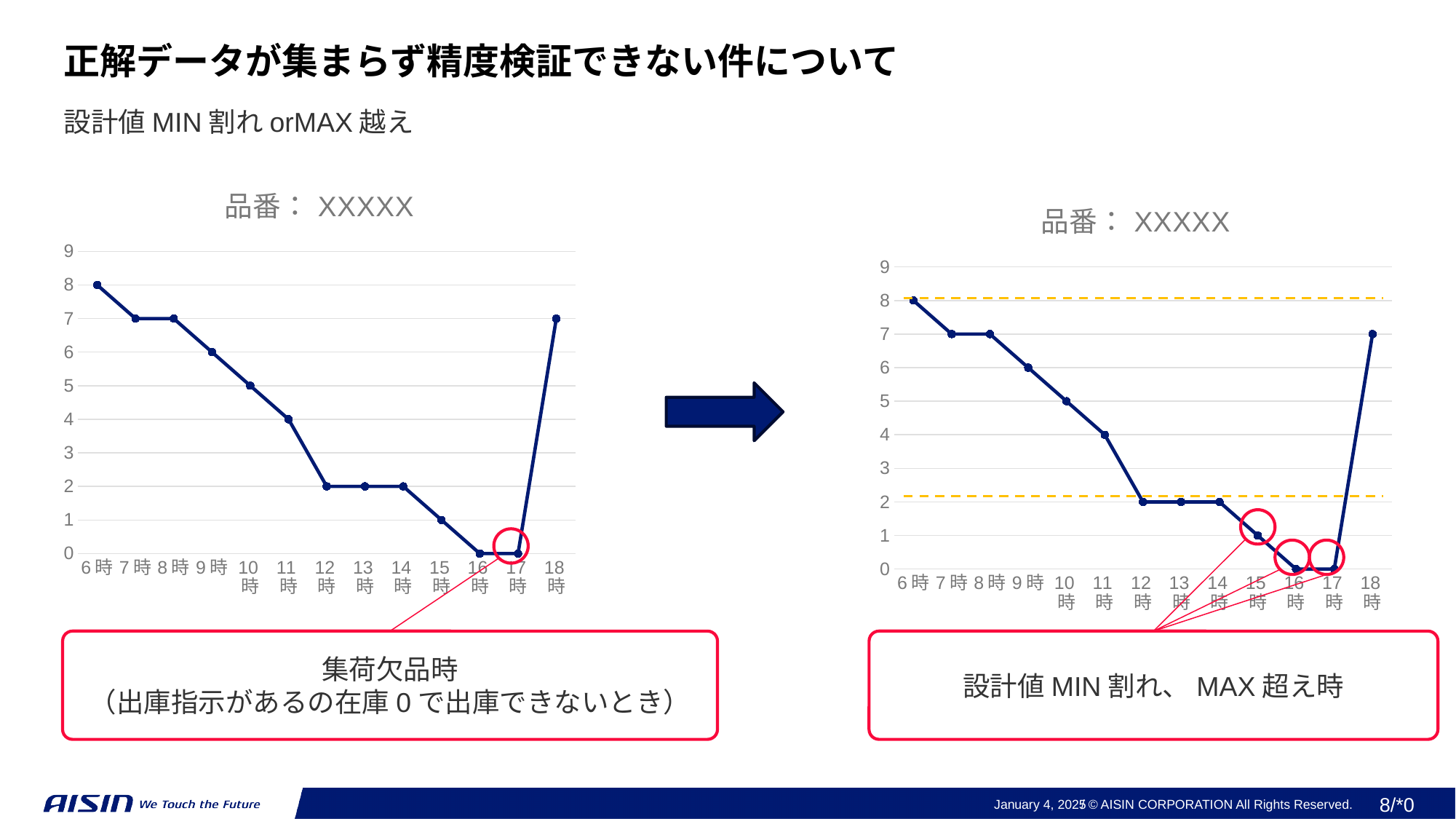

正解データが集まらず精度検証できない件について

設計値MIN割れorMAX越え

### Chart: 品番：XXXXX

| Category | 系列 1 |
|---|---|
| 6時 | 8.0 |
| 7時 | 7.0 |
| 8時 | 7.0 |
| 9時 | 6.0 |
| 10時 | 5.0 |
| 11時 | 4.0 |
| 12時 | 2.0 |
| 13時 | 2.0 |
| 14時 | 2.0 |
| 15時 | 1.0 |
| 16時 | 0.0 |
| 17時 | 0.0 |
| 18時 | 7.0 |

### Chart: 品番：XXXXX

| Category | 系列 1 |
|---|---|
| 6時 | 8.0 |
| 7時 | 7.0 |
| 8時 | 7.0 |
| 9時 | 6.0 |
| 10時 | 5.0 |
| 11時 | 4.0 |
| 12時 | 2.0 |
| 13時 | 2.0 |
| 14時 | 2.0 |
| 15時 | 1.0 |
| 16時 | 0.0 |
| 17時 | 0.0 |
| 18時 | 7.0 |

集荷欠品時
（出庫指示があるの在庫0で出庫できないとき）
設計値MIN割れ、MAX超え時
January 4, 2025
設計値MIN割れ、MAX超え時